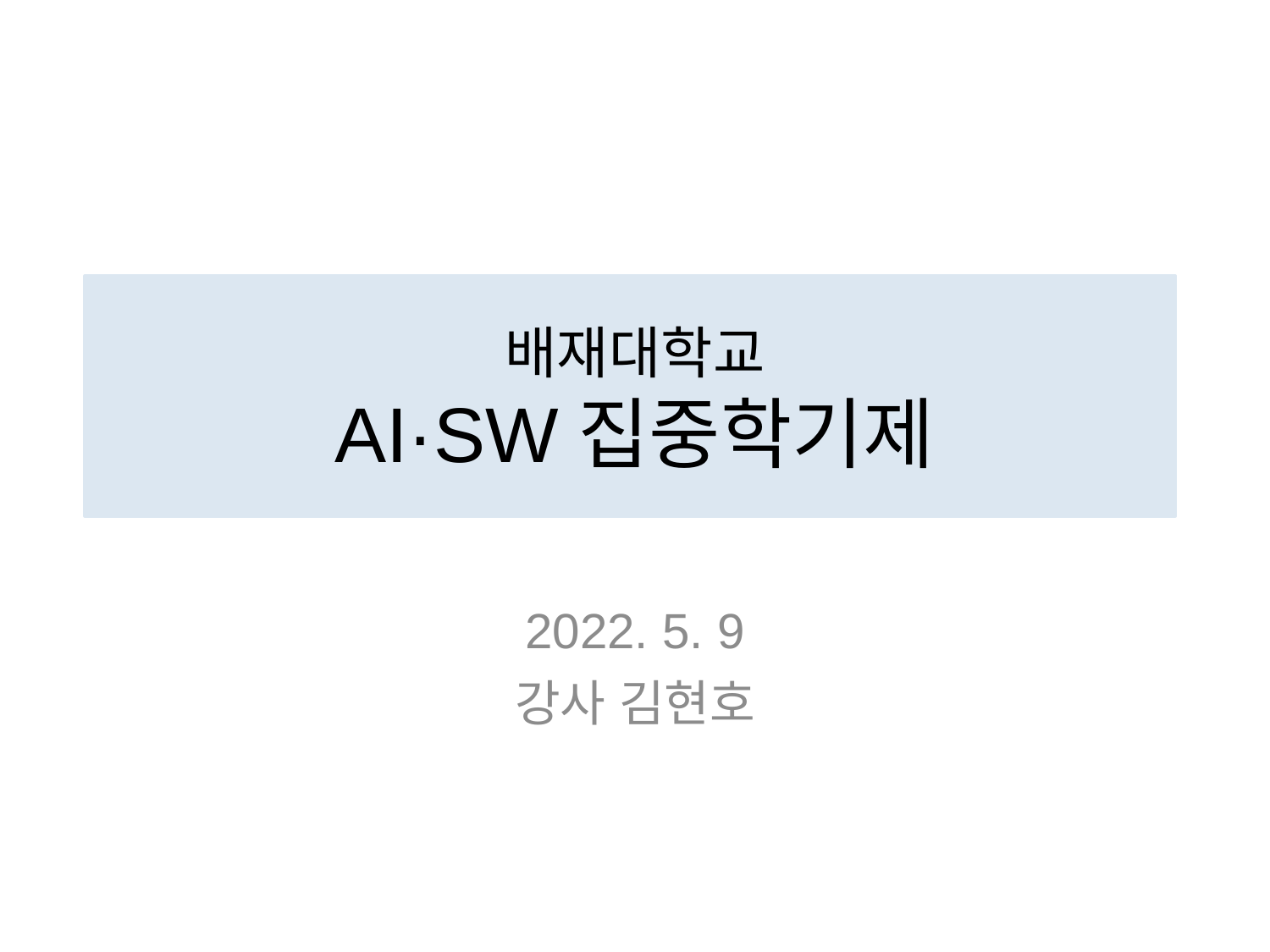

# 배재대학교 AI·SW집중학기제
2022. 5. 9
강사 김현호